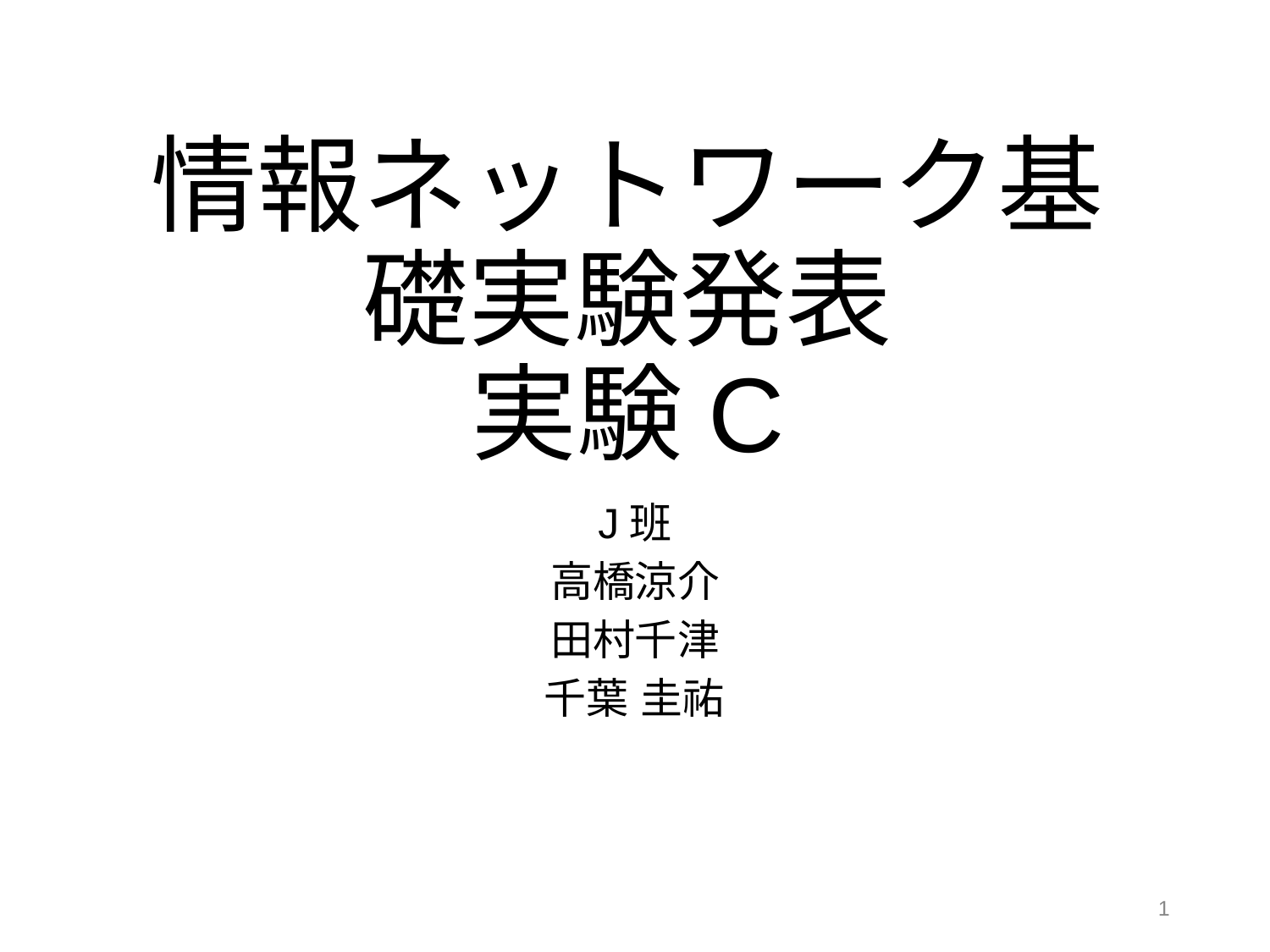

# 情報ネットワーク基礎実験発表 実験C
J班
高橋涼介
田村千津
千葉 圭祐
1